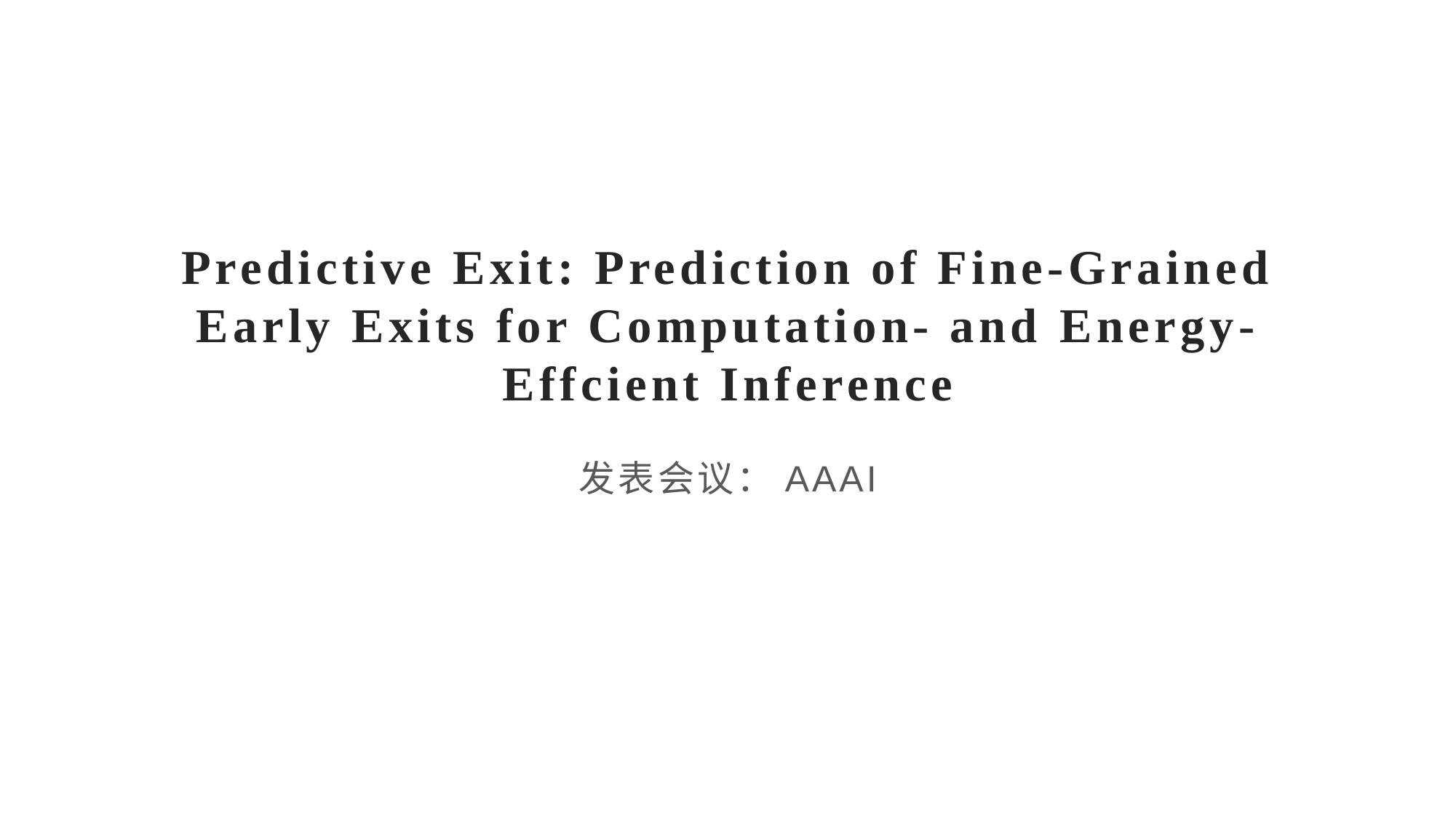

# Predictive Exit: Prediction of Fine-Grained Early Exits for Computation- and Energy-Effcient Inference
发表会议：AAAI